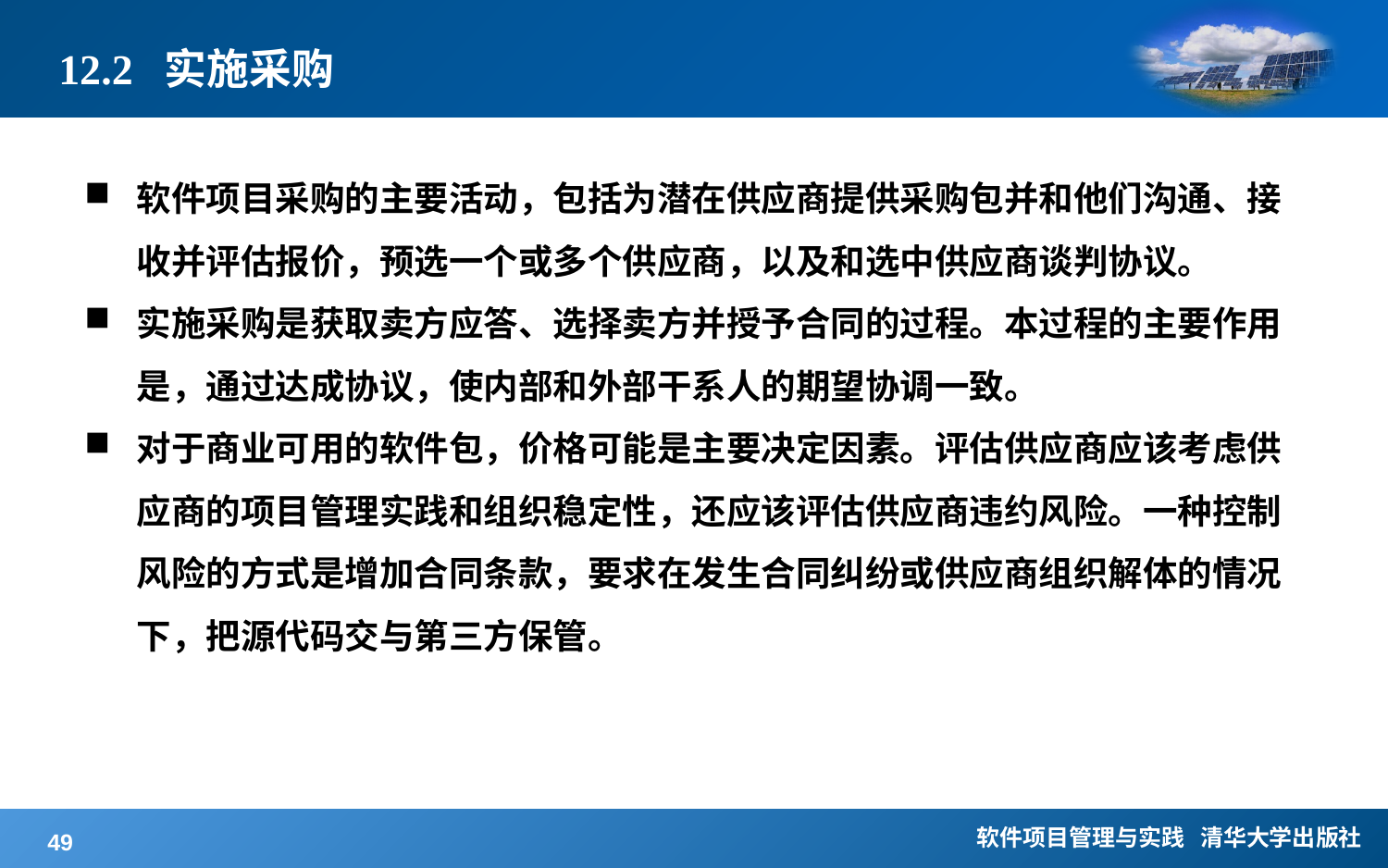

# 12.2  实施采购
软件项目采购的主要活动，包括为潜在供应商提供采购包并和他们沟通、接收并评估报价，预选一个或多个供应商，以及和选中供应商谈判协议。
实施采购是获取卖方应答、选择卖方并授予合同的过程。本过程的主要作用是，通过达成协议，使内部和外部干系人的期望协调一致。
对于商业可用的软件包，价格可能是主要决定因素。评估供应商应该考虑供应商的项目管理实践和组织稳定性，还应该评估供应商违约风险。一种控制风险的方式是增加合同条款，要求在发生合同纠纷或供应商组织解体的情况下，把源代码交与第三方保管。